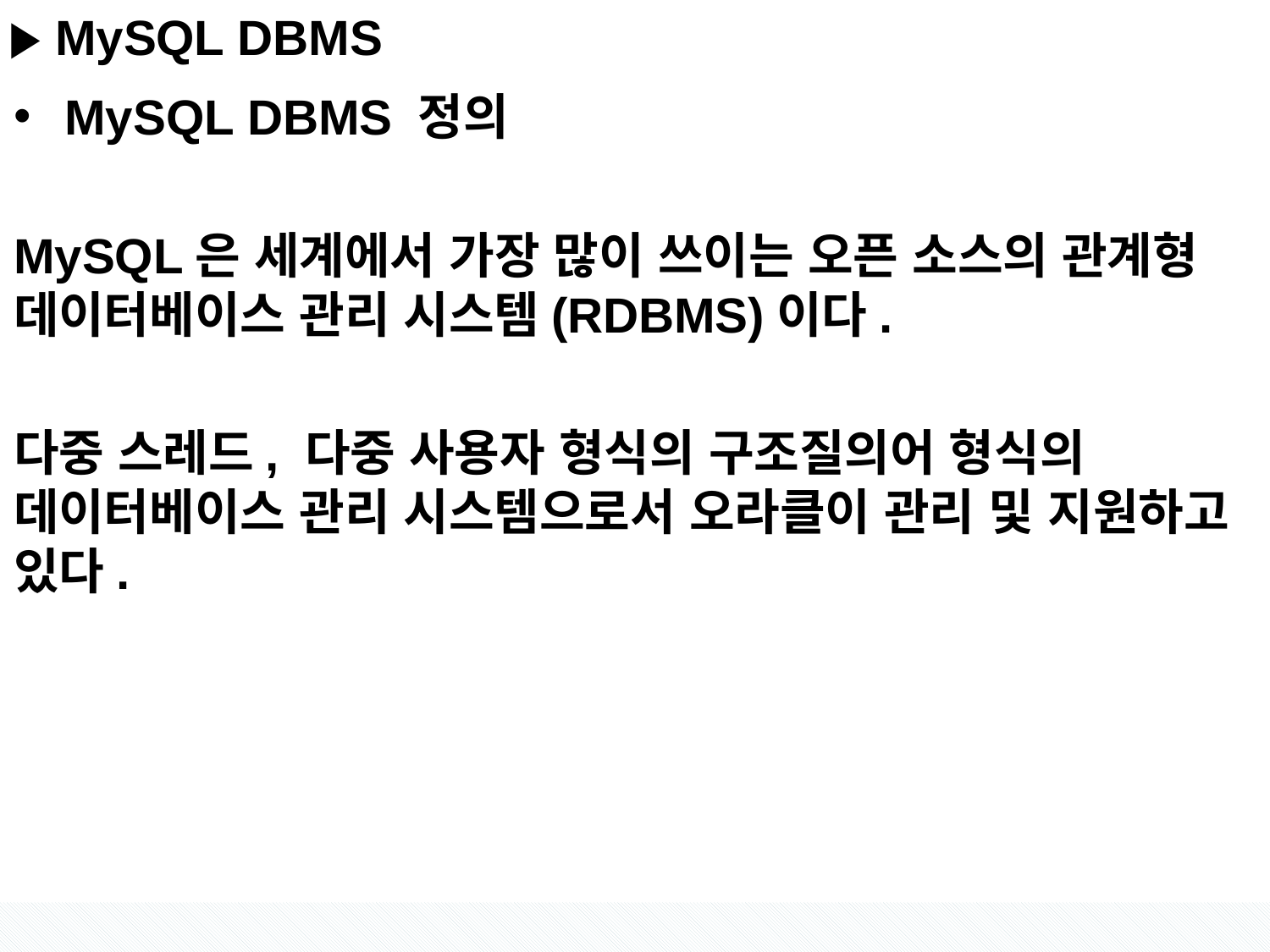

#
▶ MySQL DBMS
MySQL DBMS 정의

MySQL은 세계에서 가장 많이 쓰이는 오픈 소스의 관계형 데이터베이스 관리 시스템(RDBMS)이다.

다중 스레드, 다중 사용자 형식의 구조질의어 형식의 데이터베이스 관리 시스템으로서 오라클이 관리 및 지원하고 있다.